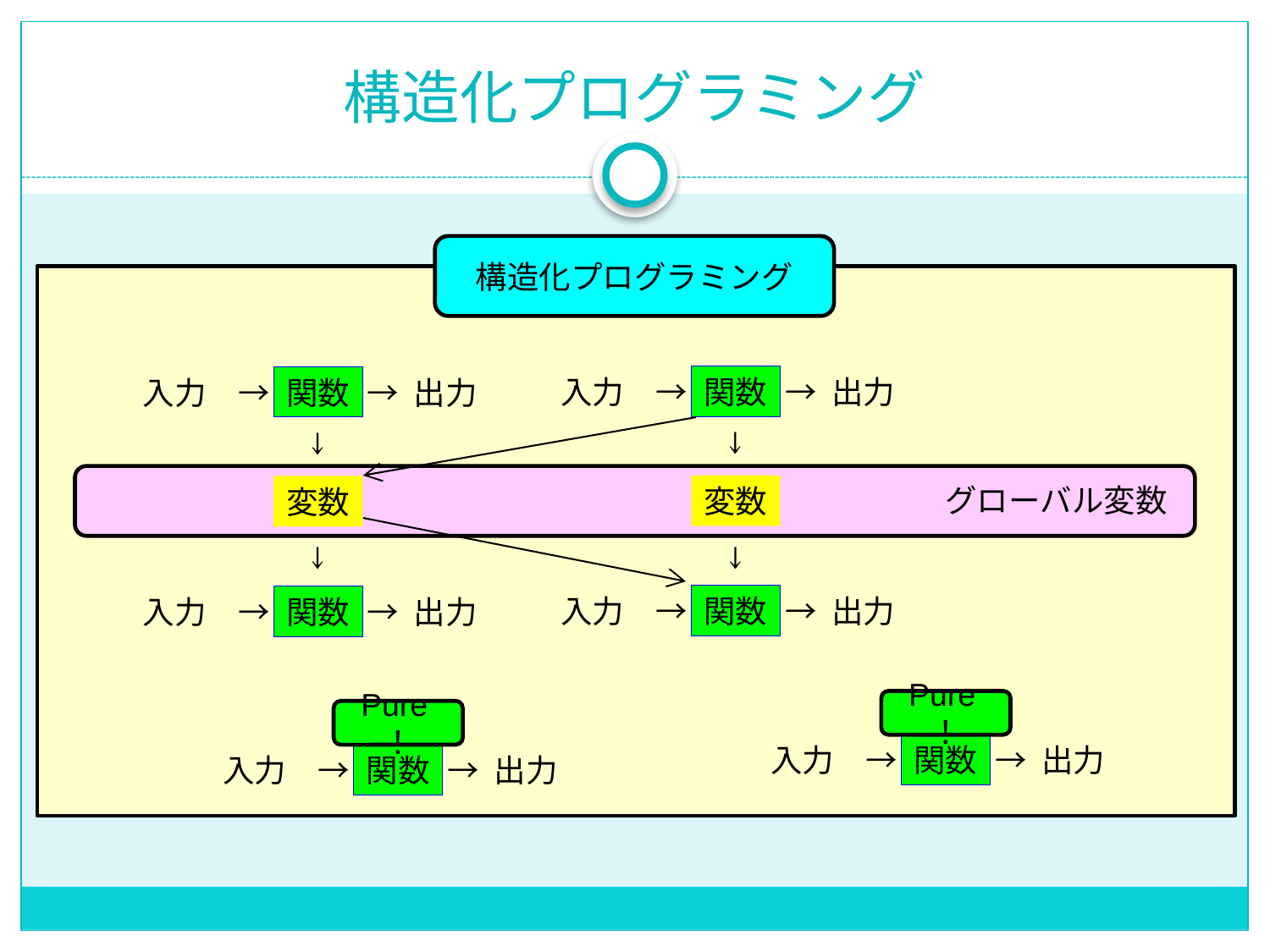

# 構造化プログラミング
構造化プログラミング

入力　→
関数
→ 出力
入力　→
関数
→ 出力
↓
↓

グローバル変数
変数
変数
↓
↓
入力　→
関数
→ 出力
入力　→
関数
→ 出力
Pure！
Pure！
入力　→
関数
→ 出力
入力　→
関数
→ 出力